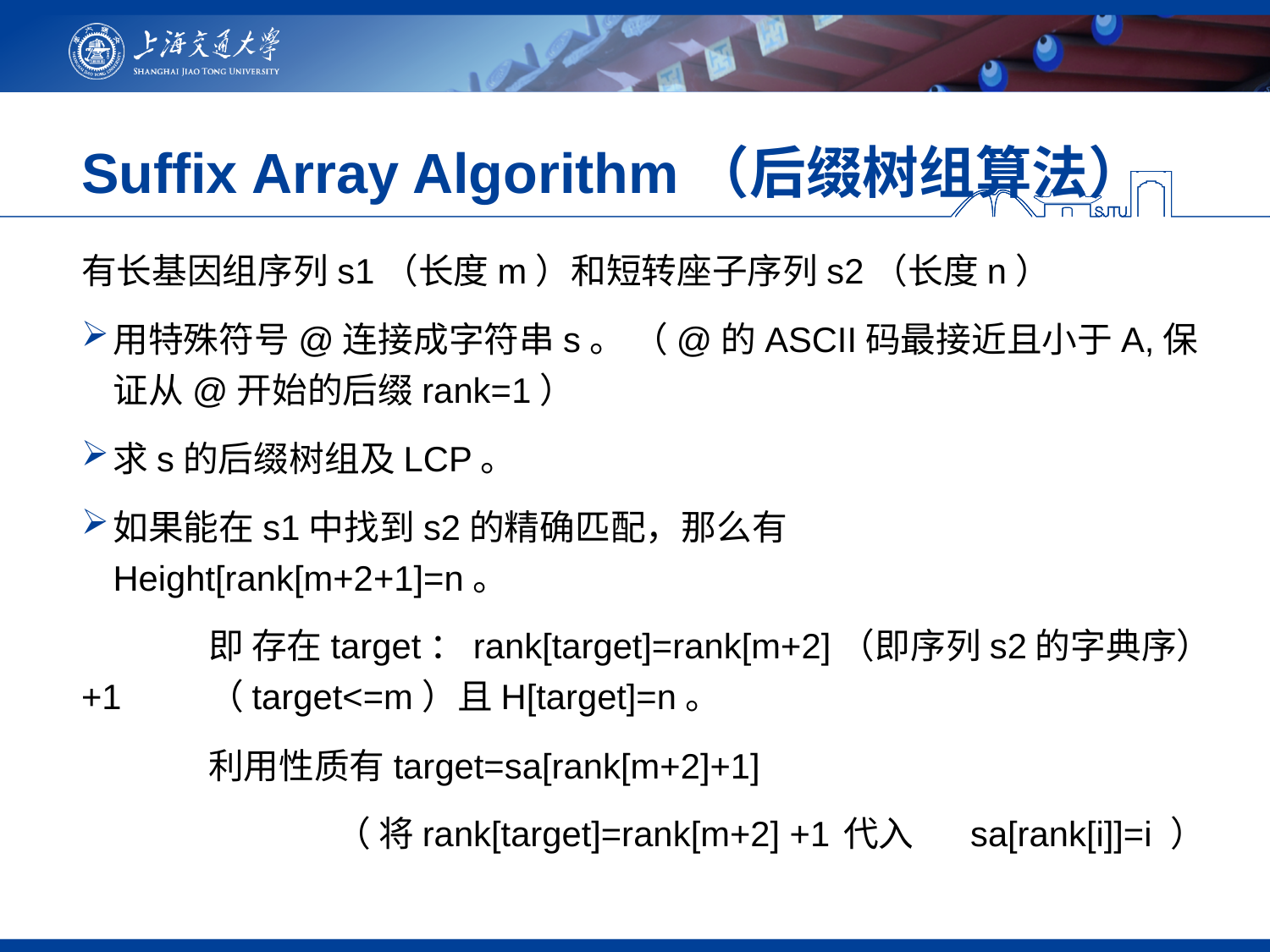

# Suffix Array Algorithm（后缀树组算法）
有长基因组序列s1（长度m）和短转座子序列s2（长度n）
用特殊符号@连接成字符串s。 （@的ASCII码最接近且小于A,保证从@开始的后缀rank=1）
求s的后缀树组及LCP。
如果能在s1中找到s2的精确匹配，那么有	Height[rank[m+2+1]=n。
	即 存在target：rank[target]=rank[m+2]（即序列s2的字典序）+1 	（target<=m）且H[target]=n。
	利用性质有target=sa[rank[m+2]+1]
		（ 将rank[target]=rank[m+2] +1	代入	sa[rank[i]]=i ）